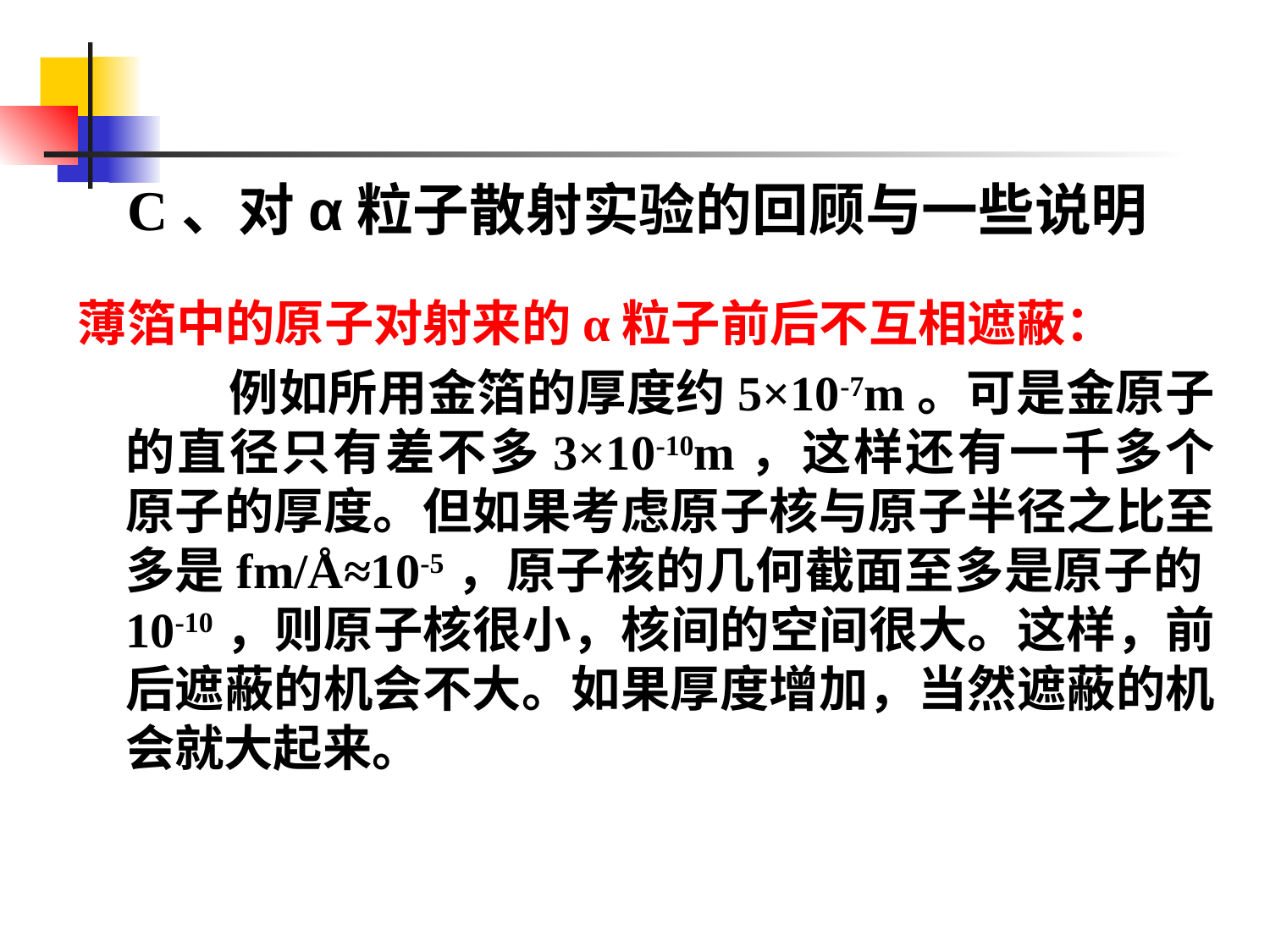

# C、对α粒子散射实验的回顾与一些说明
薄箔中的原子对射来的α粒子前后不互相遮蔽：
            例如所用金箔的厚度约5×10-7m。可是金原子的直径只有差不多3×10-10m，这样还有一千多个原子的厚度。但如果考虑原子核与原子半径之比至多是fm/Å≈10-5，原子核的几何截面至多是原子的10-10，则原子核很小，核间的空间很大。这样，前后遮蔽的机会不大。如果厚度增加，当然遮蔽的机会就大起来。